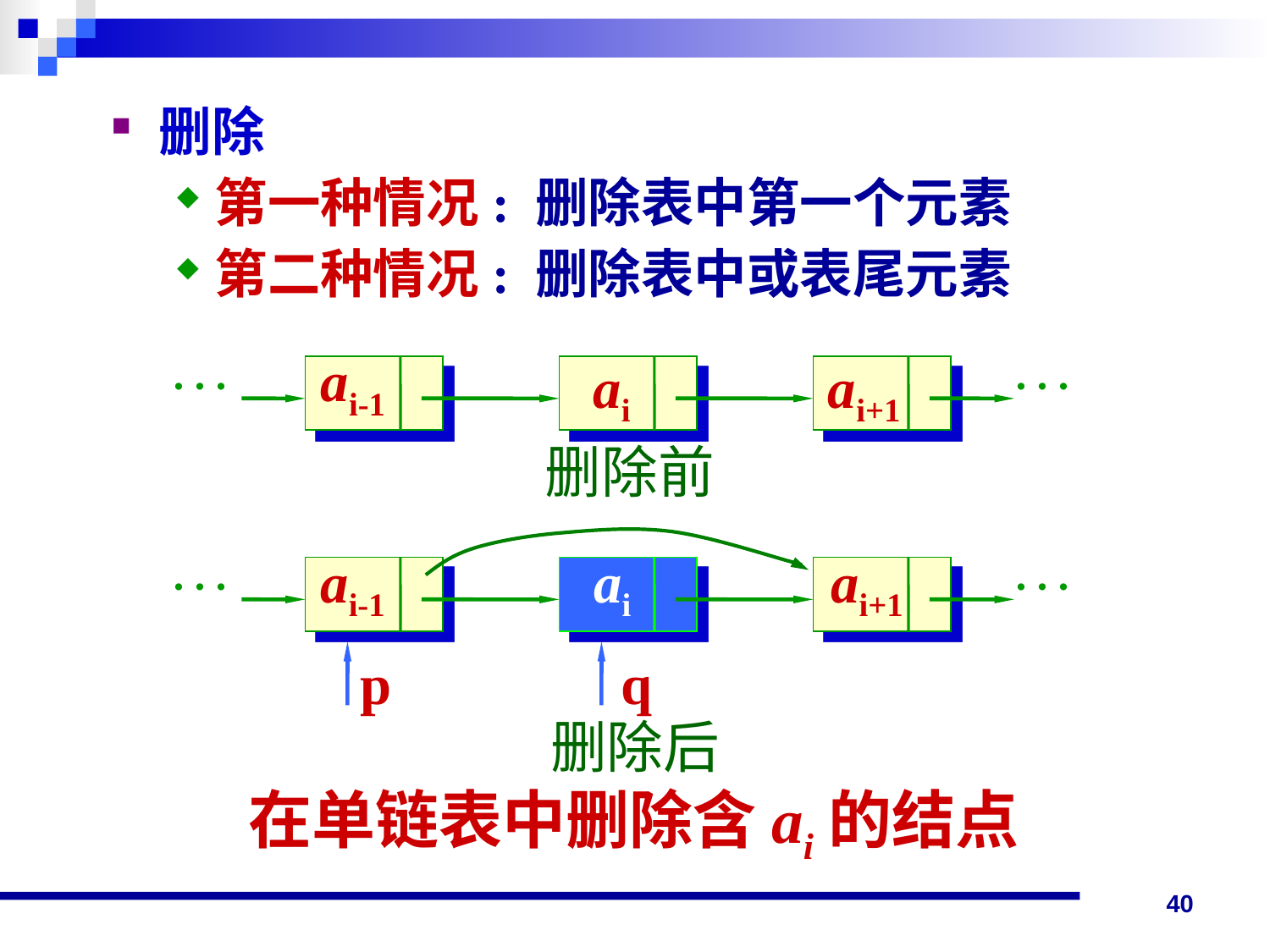

删除
第一种情况: 删除表中第一个元素
第二种情况: 删除表中或表尾元素
…
…
ai-1
ai
ai+1

删除前

…
…
ai-1
ai
ai+1

p

q
删除后
在单链表中删除含ai的结点
40